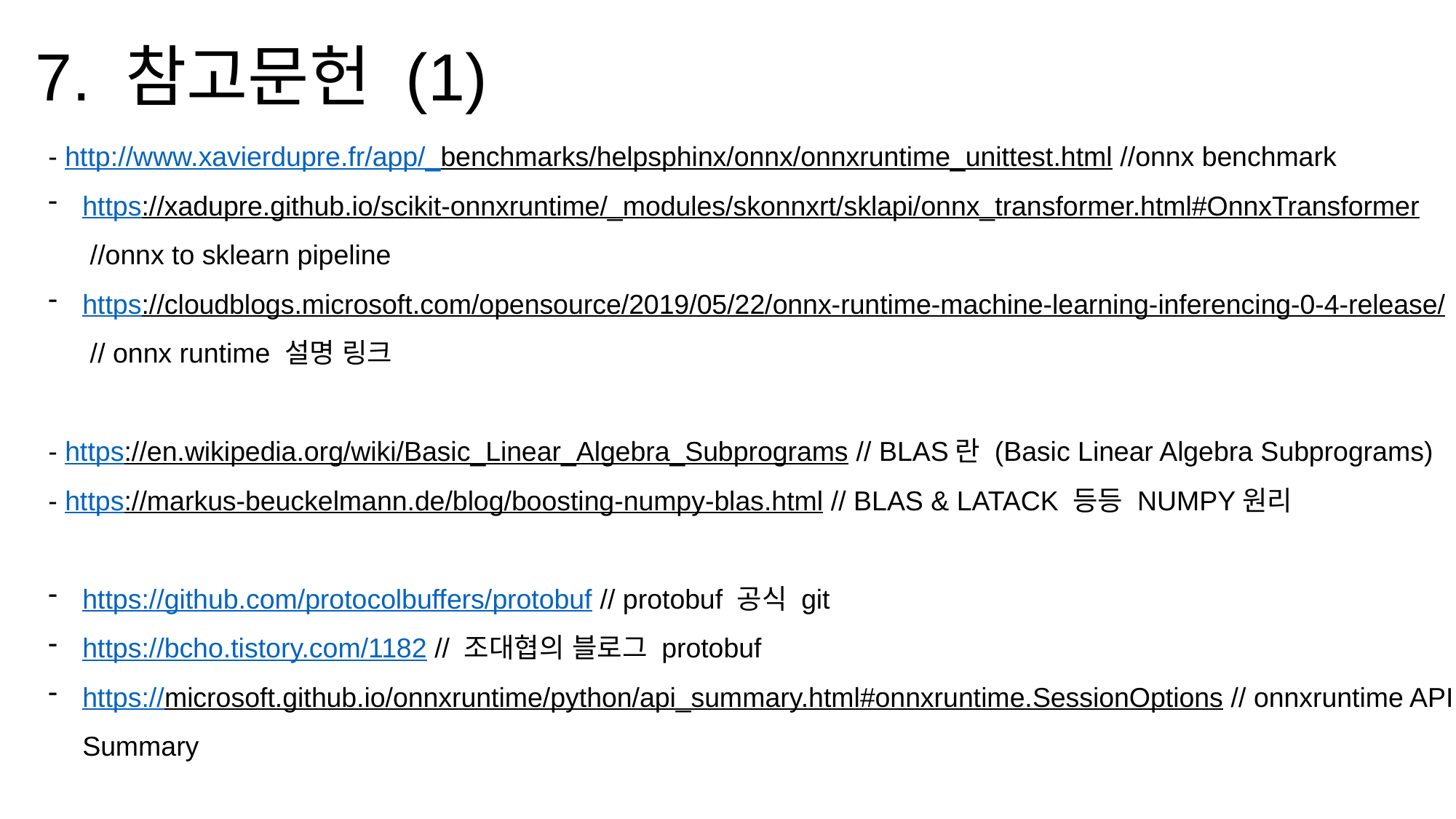

7. 참고문헌 (1)
- http://www.xavierdupre.fr/app/_benchmarks/helpsphinx/onnx/onnxruntime_unittest.html //onnx benchmark
https://xadupre.github.io/scikit-onnxruntime/_modules/skonnxrt/sklapi/onnx_transformer.html#OnnxTransformer //onnx to sklearn pipeline
https://cloudblogs.microsoft.com/opensource/2019/05/22/onnx-runtime-machine-learning-inferencing-0-4-release/ // onnx runtime 설명 링크

- https://en.wikipedia.org/wiki/Basic_Linear_Algebra_Subprograms // BLAS란 (Basic Linear Algebra Subprograms)
- https://markus-beuckelmann.de/blog/boosting-numpy-blas.html // BLAS & LATACK 등등 NUMPY원리

https://github.com/protocolbuffers/protobuf // protobuf 공식 git
https://bcho.tistory.com/1182 // 조대협의 블로그 protobuf
https://microsoft.github.io/onnxruntime/python/api_summary.html#onnxruntime.SessionOptions // onnxruntime API Summary